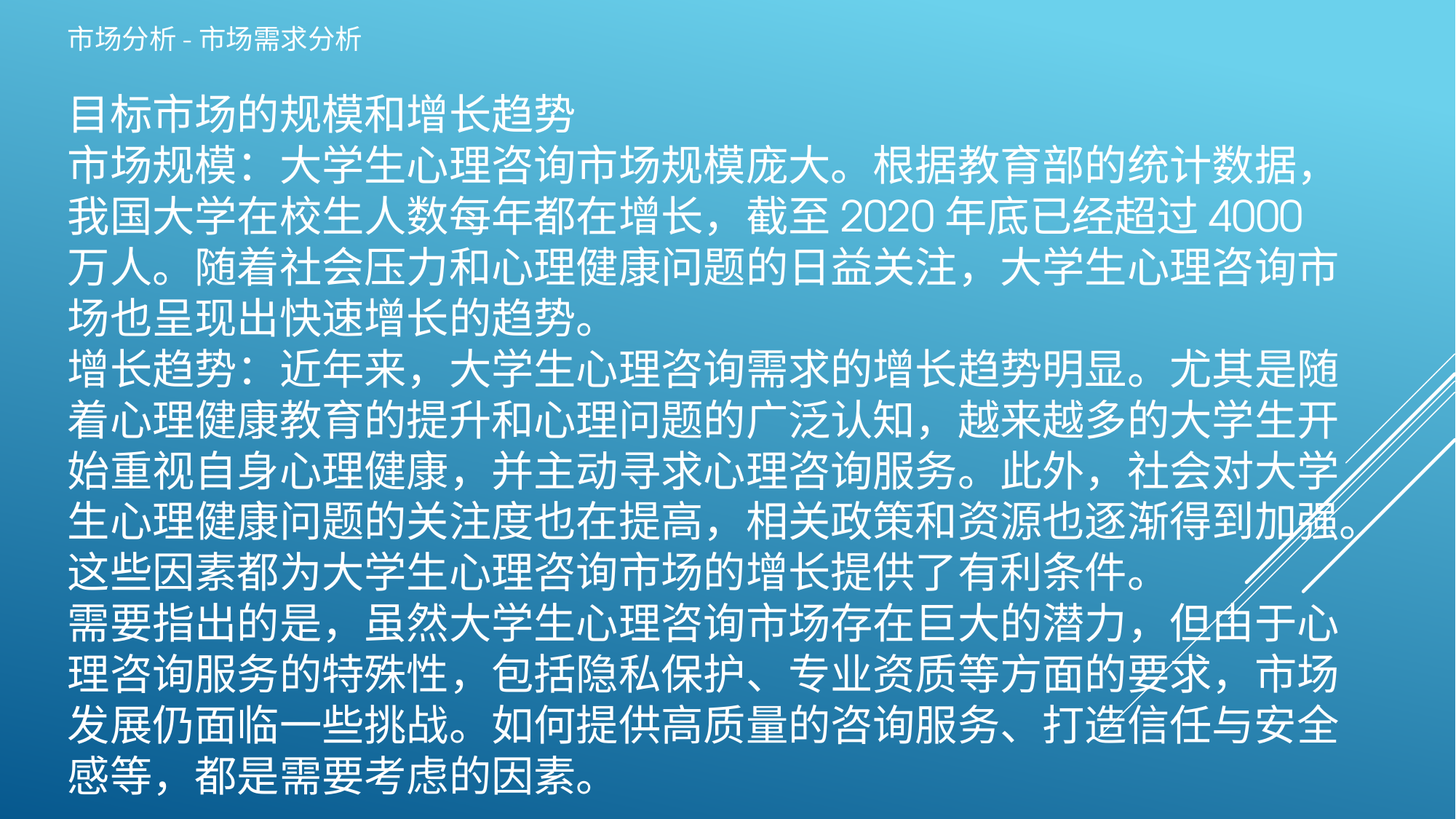

市场分析-市场需求分析
目标市场的规模和增长趋势
市场规模：大学生心理咨询市场规模庞大。根据教育部的统计数据，我国大学在校生人数每年都在增长，截至2020年底已经超过4000万人。随着社会压力和心理健康问题的日益关注，大学生心理咨询市场也呈现出快速增长的趋势。
增长趋势：近年来，大学生心理咨询需求的增长趋势明显。尤其是随着心理健康教育的提升和心理问题的广泛认知，越来越多的大学生开始重视自身心理健康，并主动寻求心理咨询服务。此外，社会对大学生心理健康问题的关注度也在提高，相关政策和资源也逐渐得到加强。这些因素都为大学生心理咨询市场的增长提供了有利条件。
需要指出的是，虽然大学生心理咨询市场存在巨大的潜力，但由于心理咨询服务的特殊性，包括隐私保护、专业资质等方面的要求，市场发展仍面临一些挑战。如何提供高质量的咨询服务、打造信任与安全感等，都是需要考虑的因素。